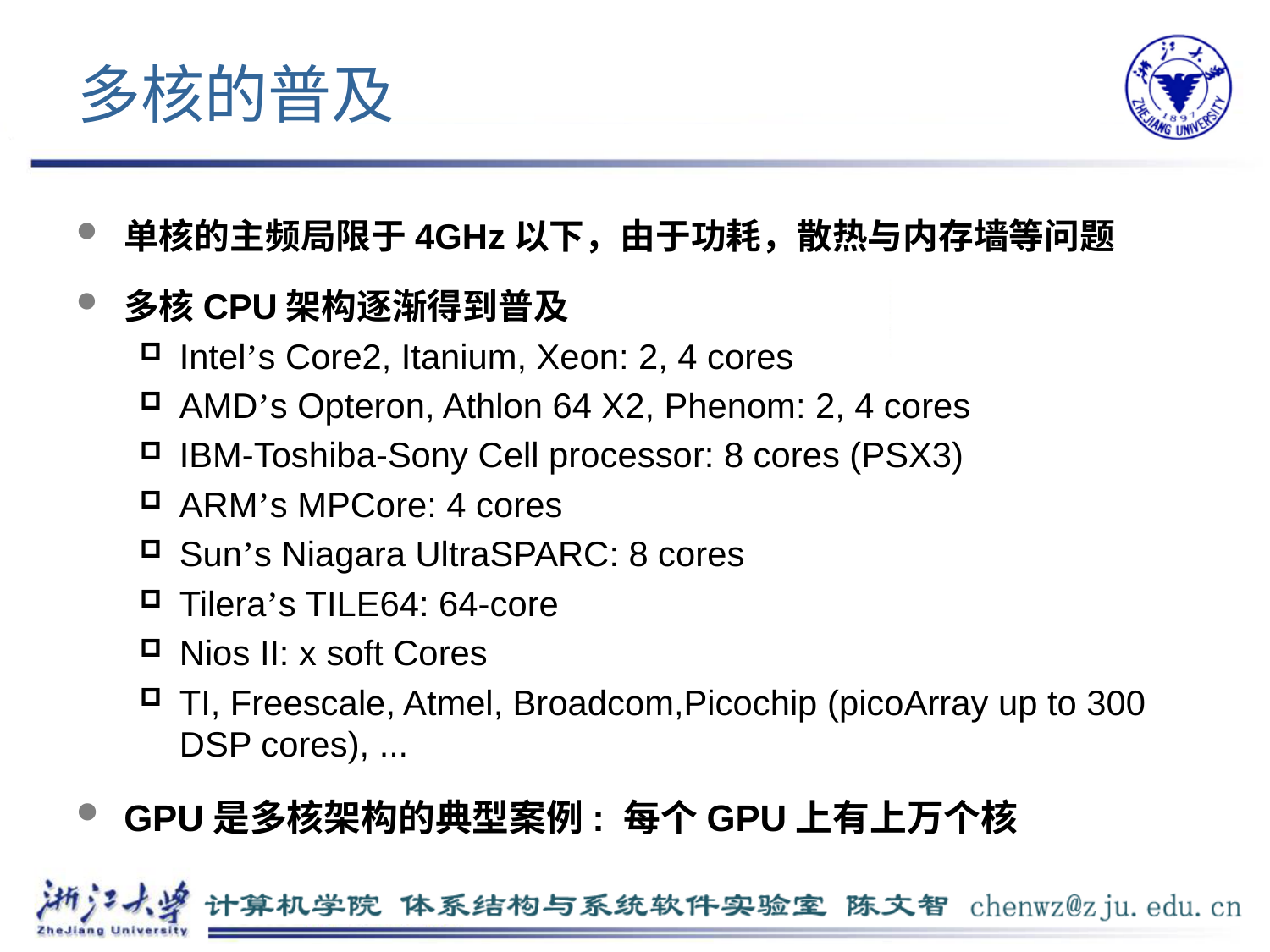

# 多核的普及
单核的主频局限于4GHz以下，由于功耗，散热与内存墙等问题
多核CPU架构逐渐得到普及
Intel’s Core2, Itanium, Xeon: 2, 4 cores
AMD’s Opteron, Athlon 64 X2, Phenom: 2, 4 cores
IBM-Toshiba-Sony Cell processor: 8 cores (PSX3)
ARM’s MPCore: 4 cores
Sun’s Niagara UltraSPARC: 8 cores
Tilera’s TILE64: 64-core
Nios II: x soft Cores
TI, Freescale, Atmel, Broadcom,Picochip (picoArray up to 300 DSP cores), ...
GPU是多核架构的典型案例: 每个GPU上有上万个核